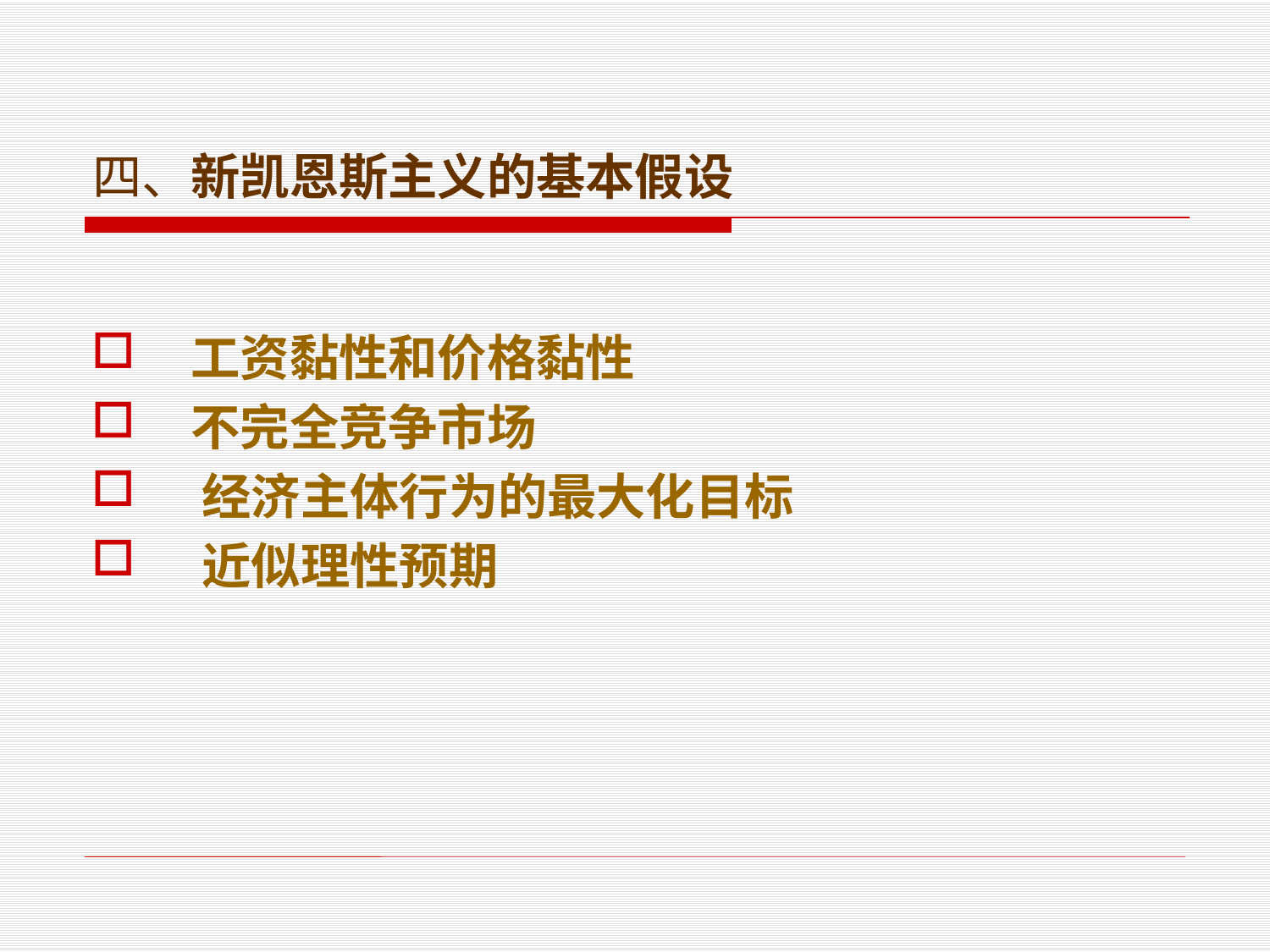

# 四、新凯恩斯主义的基本假设

  工资黏性和价格黏性
  不完全竞争市场
   经济主体行为的最大化目标
   近似理性预期